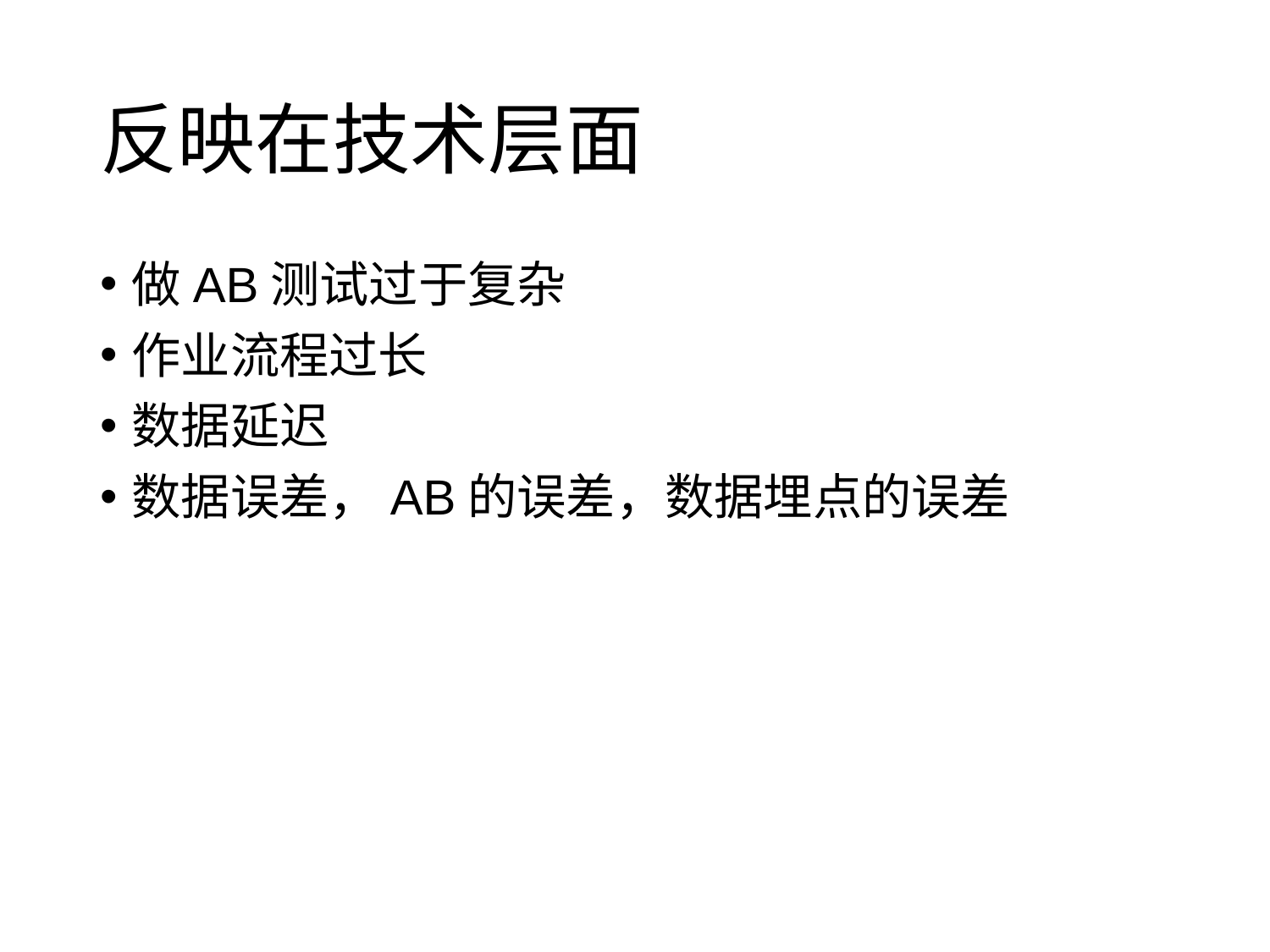

# 反映在技术层面
做AB测试过于复杂
作业流程过长
数据延迟
数据误差，AB的误差，数据埋点的误差